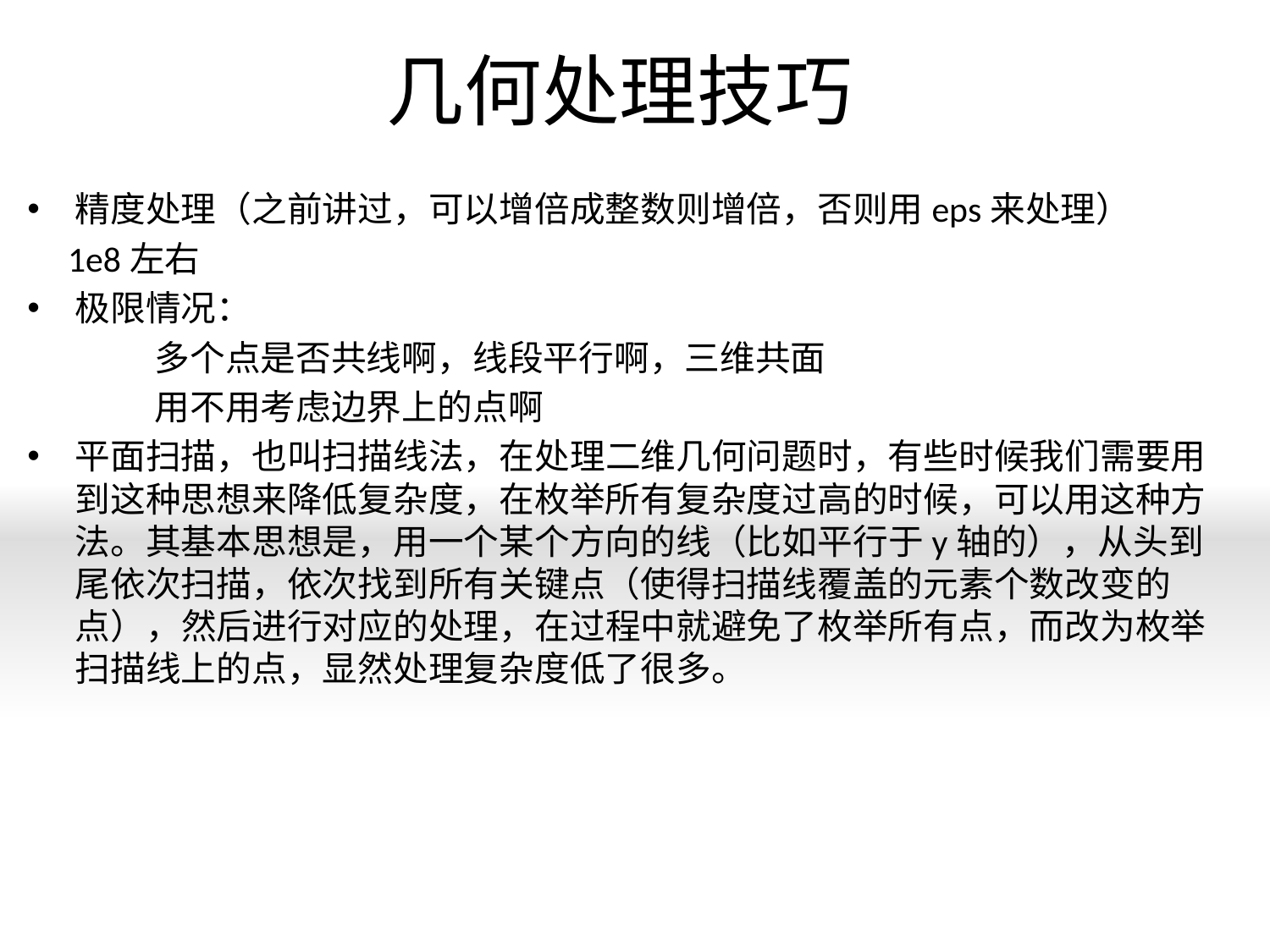

几何处理技巧
精度处理（之前讲过，可以增倍成整数则增倍，否则用eps来处理）
     1e8左右
极限情况：
      	多个点是否共线啊，线段平行啊，三维共面
	用不用考虑边界上的点啊
平面扫描，也叫扫描线法，在处理二维几何问题时，有些时候我们需要用到这种思想来降低复杂度，在枚举所有复杂度过高的时候，可以用这种方法。其基本思想是，用一个某个方向的线（比如平行于y轴的），从头到尾依次扫描，依次找到所有关键点（使得扫描线覆盖的元素个数改变的点），然后进行对应的处理，在过程中就避免了枚举所有点，而改为枚举扫描线上的点，显然处理复杂度低了很多。